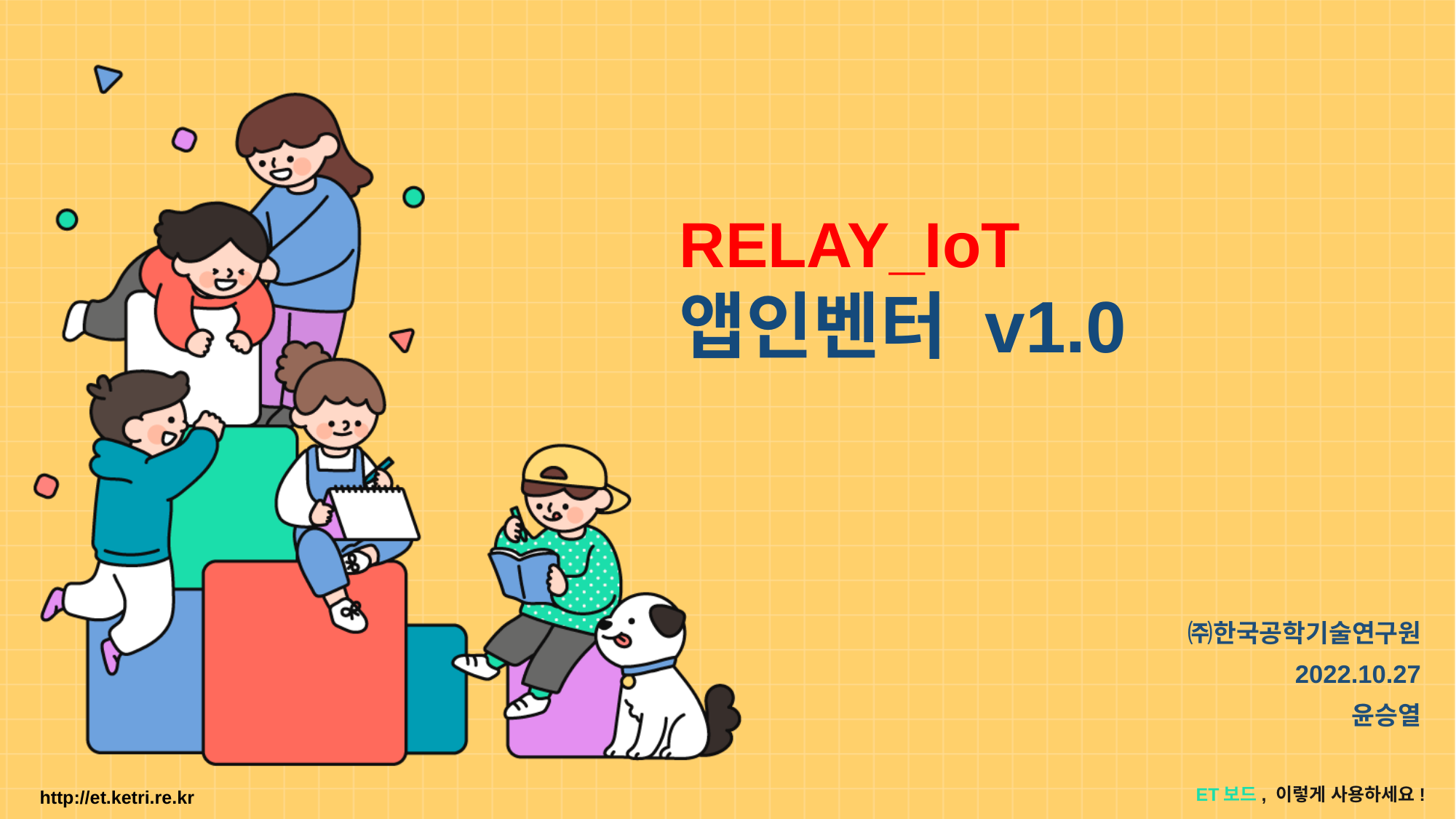

# RELAY_IoT 앱인벤터 v1.0
㈜한국공학기술연구원
2022.10.27
윤승열